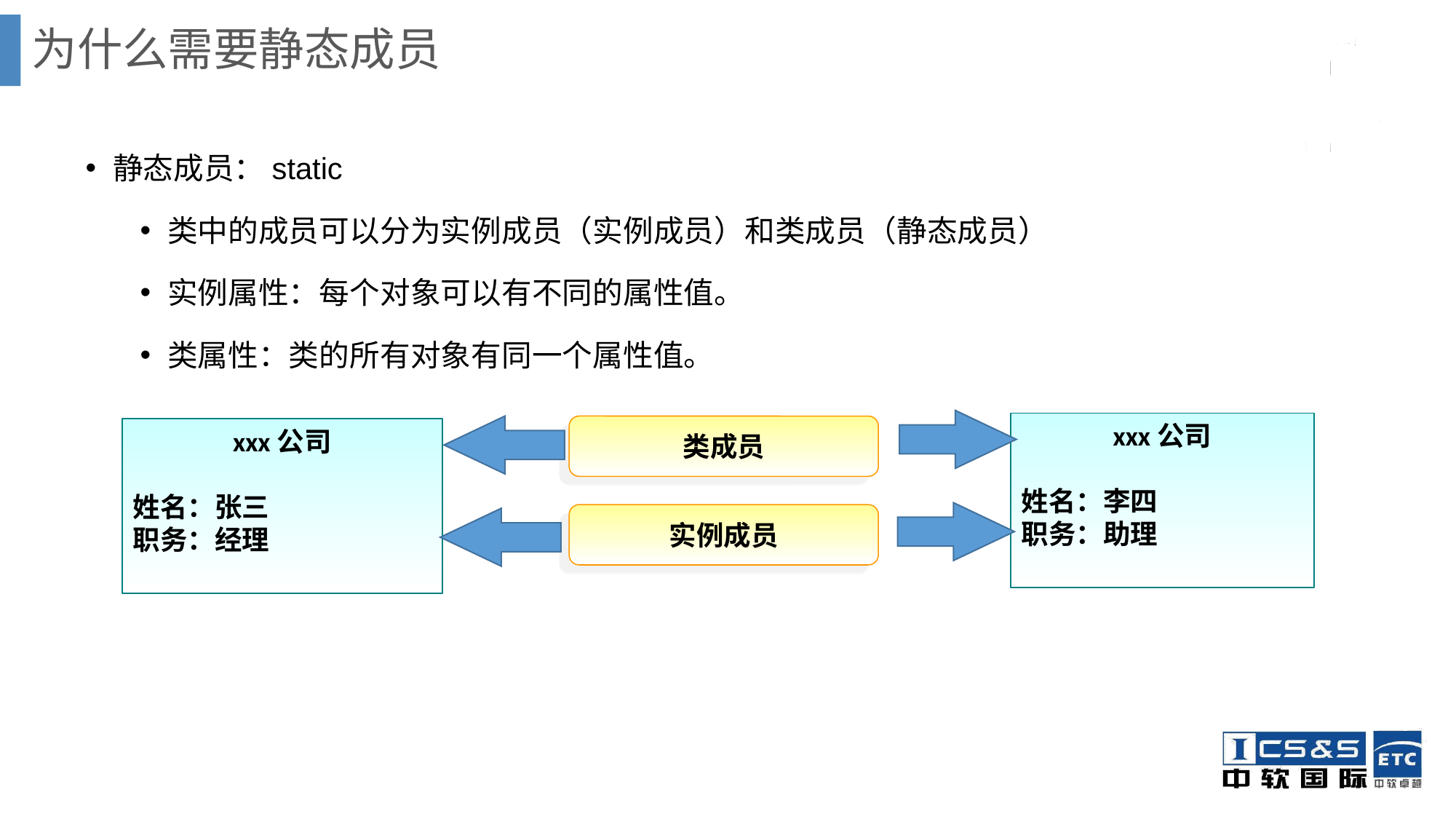

# 为什么需要静态成员
静态成员：static
类中的成员可以分为实例成员（实例成员）和类成员（静态成员）
实例属性：每个对象可以有不同的属性值。
类属性：类的所有对象有同一个属性值。

xxx公司

姓名：李四
职务：助理

类成员
xxx公司

姓名：张三
职务：经理

实例成员